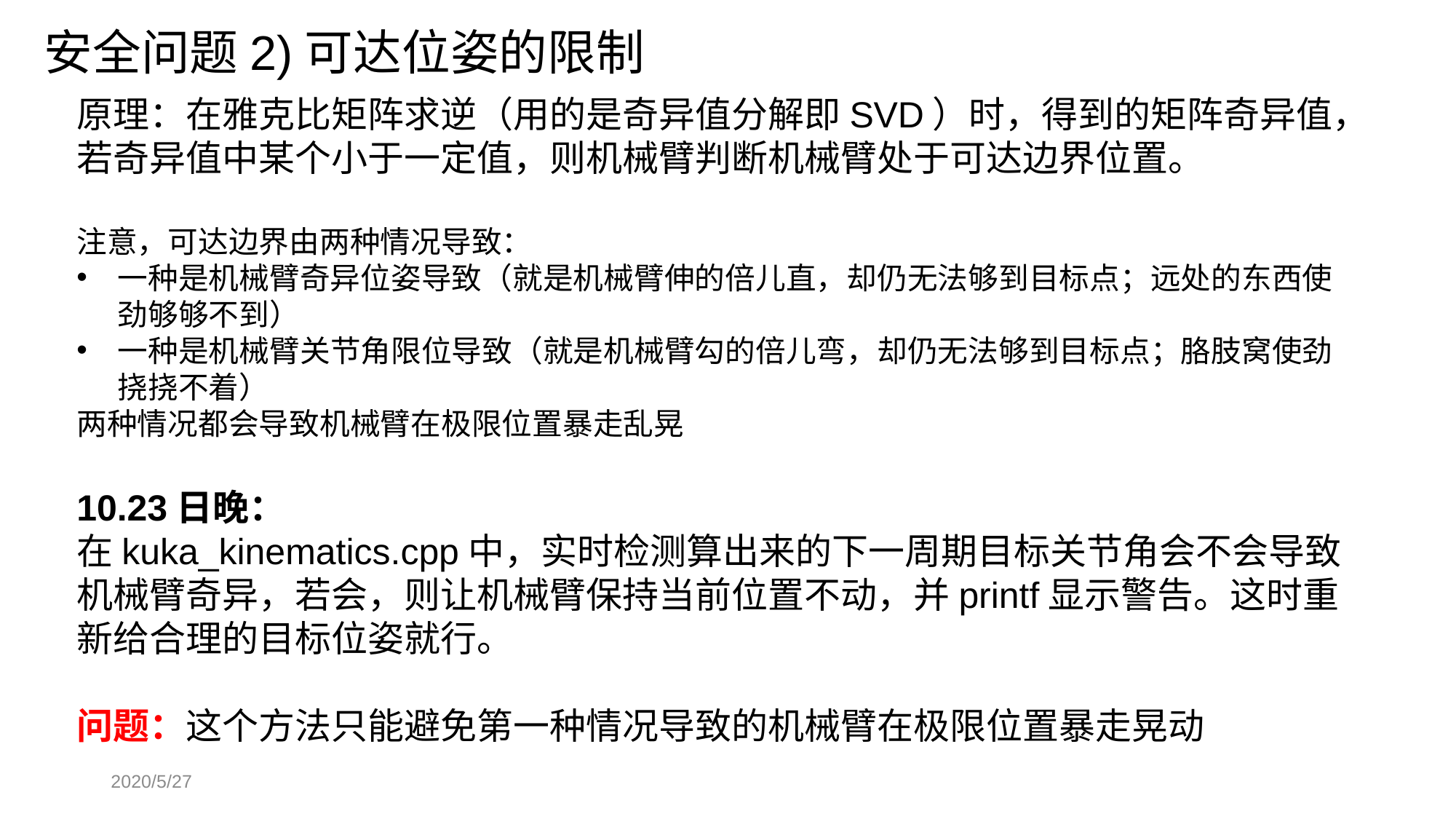

安全问题2)可达位姿的限制
原理：在雅克比矩阵求逆（用的是奇异值分解即SVD）时，得到的矩阵奇异值，若奇异值中某个小于一定值，则机械臂判断机械臂处于可达边界位置。

注意，可达边界由两种情况导致：
一种是机械臂奇异位姿导致（就是机械臂伸的倍儿直，却仍无法够到目标点；远处的东西使劲够够不到）
一种是机械臂关节角限位导致（就是机械臂勾的倍儿弯，却仍无法够到目标点；胳肢窝使劲挠挠不着）
两种情况都会导致机械臂在极限位置暴走乱晃

10.23日晚：
在kuka_kinematics.cpp中，实时检测算出来的下一周期目标关节角会不会导致机械臂奇异，若会，则让机械臂保持当前位置不动，并printf显示警告。这时重新给合理的目标位姿就行。

问题：这个方法只能避免第一种情况导致的机械臂在极限位置暴走晃动
2020/5/27
31